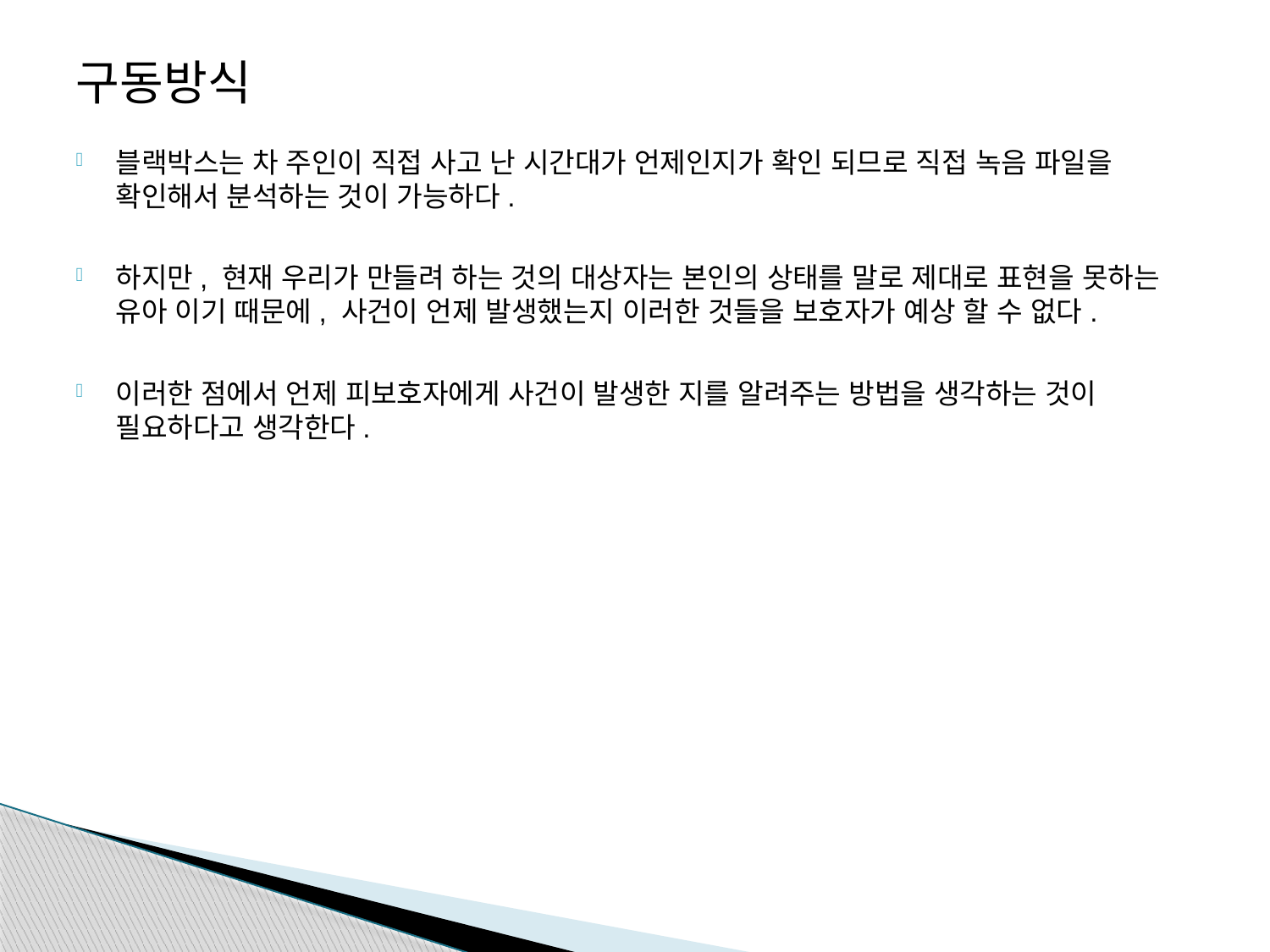

구동방식

블랙박스는 차 주인이 직접 사고 난 시간대가 언제인지가 확인 되므로 직접 녹음 파일을 확인해서 분석하는 것이 가능하다.

하지만, 현재 우리가 만들려 하는 것의 대상자는 본인의 상태를 말로 제대로 표현을 못하는 유아 이기 때문에, 사건이 언제 발생했는지 이러한 것들을 보호자가 예상 할 수 없다.

이러한 점에서 언제 피보호자에게 사건이 발생한 지를 알려주는 방법을 생각하는 것이 필요하다고 생각한다.